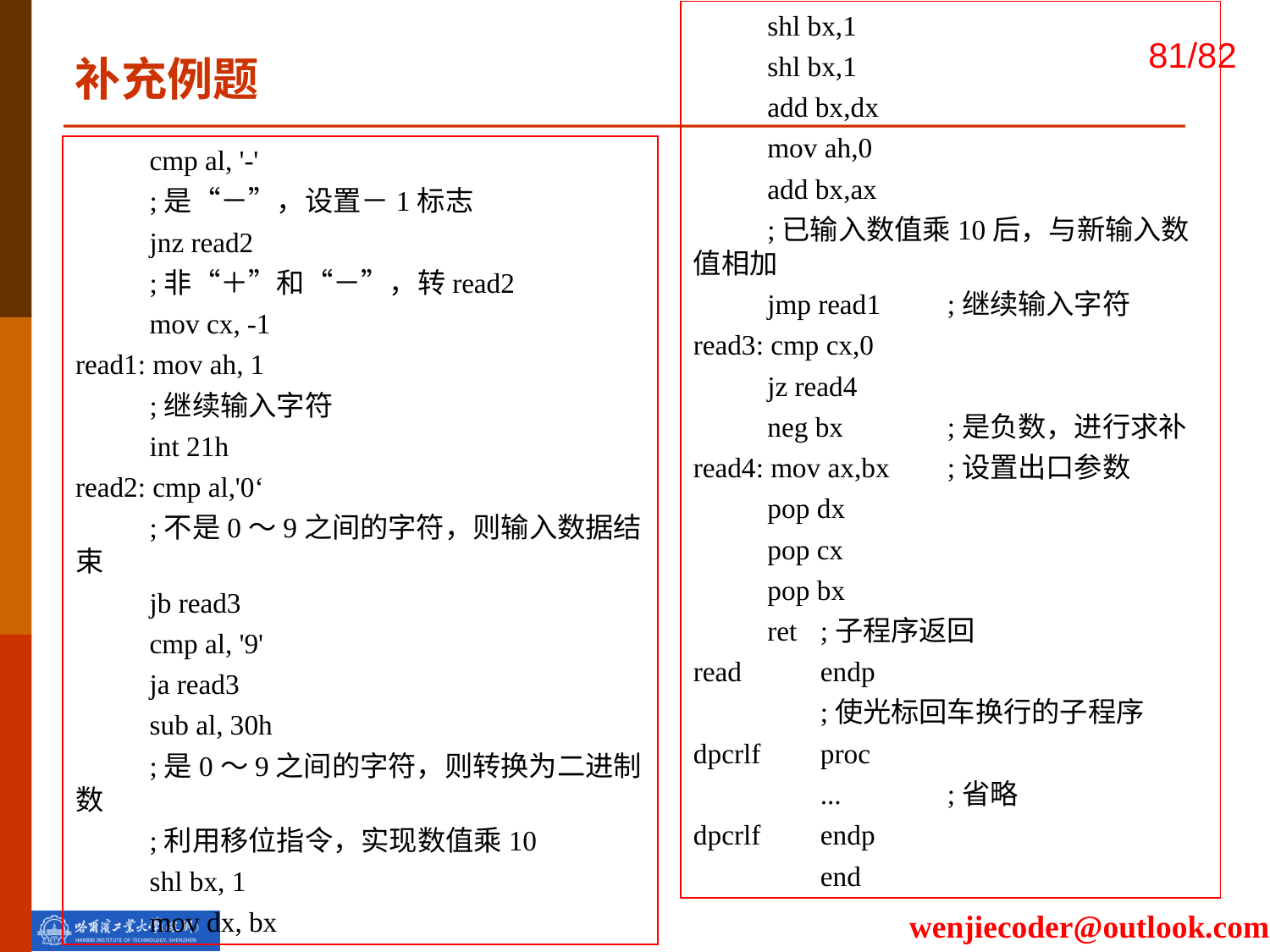

shl bx,1
shl bx,1
add bx,dx
mov ah,0
add bx,ax
;已输入数值乘10后，与新输入数值相加
jmp read1	;继续输入字符
read3: cmp cx,0
jz read4
neg bx	;是负数，进行求补
read4: mov ax,bx	;设置出口参数
pop dx
pop cx
pop bx
ret	;子程序返回
read	endp
	;使光标回车换行的子程序
dpcrlf	proc
	...	;省略
dpcrlf	endp
	end
补充例题
cmp al, '-'
;是“－”，设置－1标志
jnz read2
;非“＋”和“－”，转read2
mov cx, -1
read1: mov ah, 1
;继续输入字符
int 21h
read2: cmp al,'0‘
;不是0～9之间的字符，则输入数据结束
jb read3
cmp al, '9'
ja read3
sub al, 30h
;是0～9之间的字符，则转换为二进制数
;利用移位指令，实现数值乘10
shl bx, 1
mov dx, bx